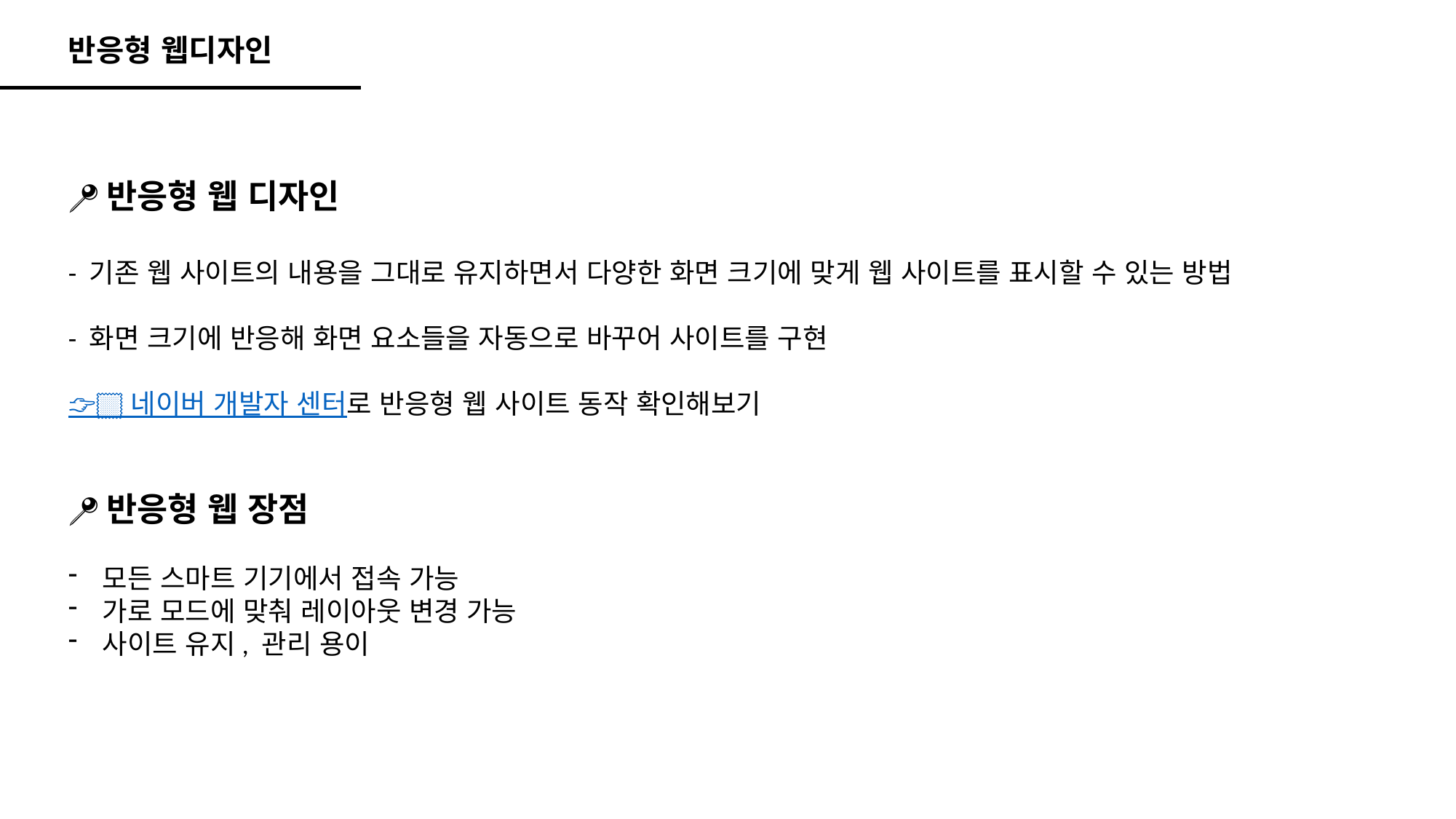

반응형 웹디자인
📍반응형 웹 디자인

- 기존 웹 사이트의 내용을 그대로 유지하면서 다양한 화면 크기에 맞게 웹 사이트를 표시할 수 있는 방법

- 화면 크기에 반응해 화면 요소들을 자동으로 바꾸어 사이트를 구현

👉🏻 네이버 개발자 센터로 반응형 웹 사이트 동작 확인해보기
📍반응형 웹 장점

모든 스마트 기기에서 접속 가능
가로 모드에 맞춰 레이아웃 변경 가능
사이트 유지, 관리 용이